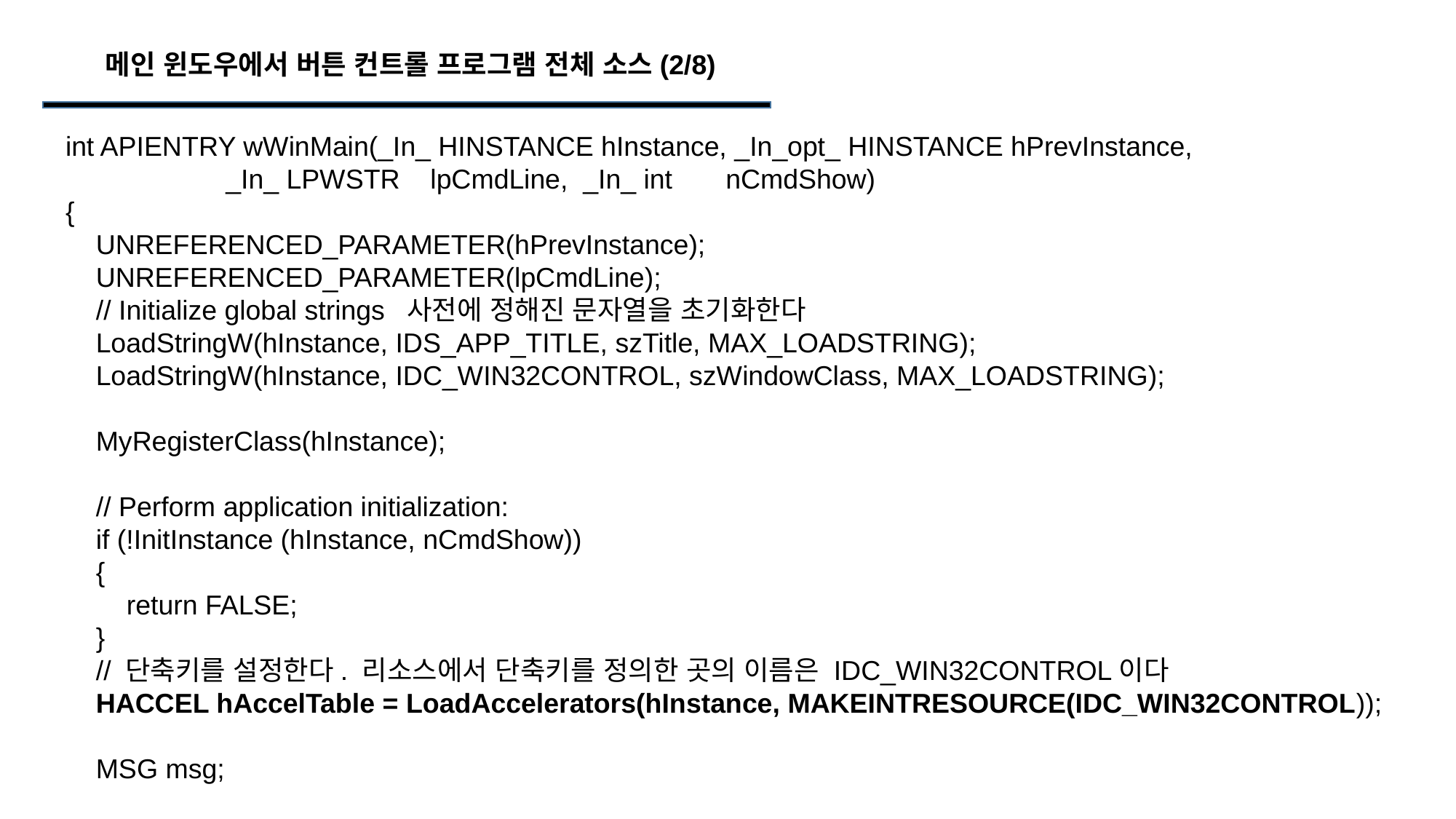

메인 윈도우에서 버튼 컨트롤 프로그램 전체 소스(2/8)

int APIENTRY wWinMain(_In_ HINSTANCE hInstance, _In_opt_ HINSTANCE hPrevInstance,
                     _In_ LPWSTR    lpCmdLine,  _In_ int       nCmdShow)
{
    UNREFERENCED_PARAMETER(hPrevInstance);
    UNREFERENCED_PARAMETER(lpCmdLine);
    // Initialize global strings  사전에 정해진 문자열을 초기화한다
    LoadStringW(hInstance, IDS_APP_TITLE, szTitle, MAX_LOADSTRING);
    LoadStringW(hInstance, IDC_WIN32CONTROL, szWindowClass, MAX_LOADSTRING);

    MyRegisterClass(hInstance);

    // Perform application initialization:
    if (!InitInstance (hInstance, nCmdShow))
    {
        return FALSE;
    }
    // 단축키를 설정한다. 리소스에서 단축키를 정의한 곳의 이름은 IDC_WIN32CONTROL이다
    HACCEL hAccelTable = LoadAccelerators(hInstance, MAKEINTRESOURCE(IDC_WIN32CONTROL));

    MSG msg;